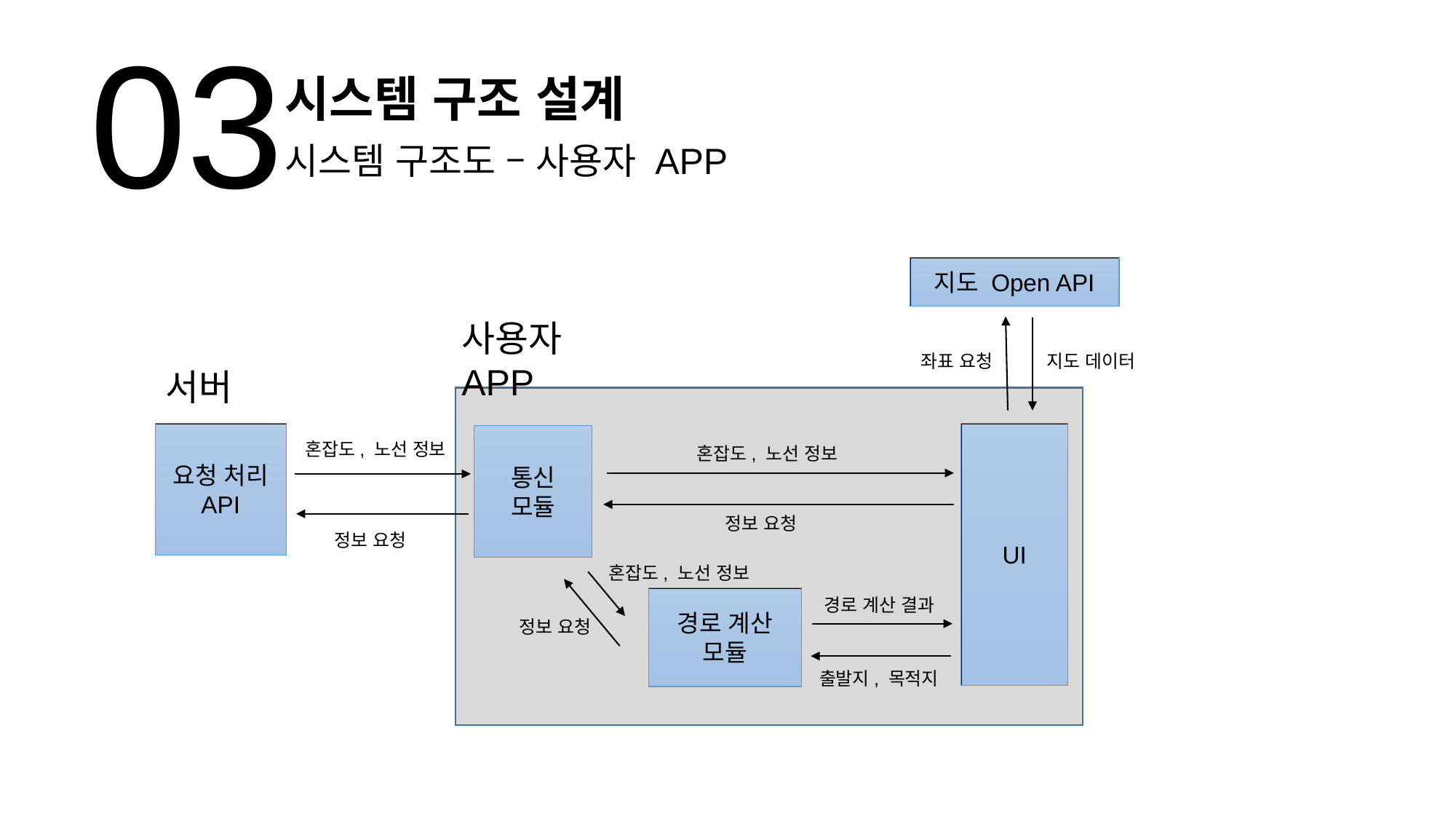

03
시스템 구조 설계
시스템 구조도 – 사용자 APP
지도 Open API
사용자 APP
좌표 요청
지도 데이터
서버

요청 처리
API
UI
통신
모듈
혼잡도, 노선 정보
혼잡도, 노선 정보
정보 요청
정보 요청
혼잡도, 노선 정보
경로 계산 모듈
경로 계산 결과
정보 요청
출발지, 목적지